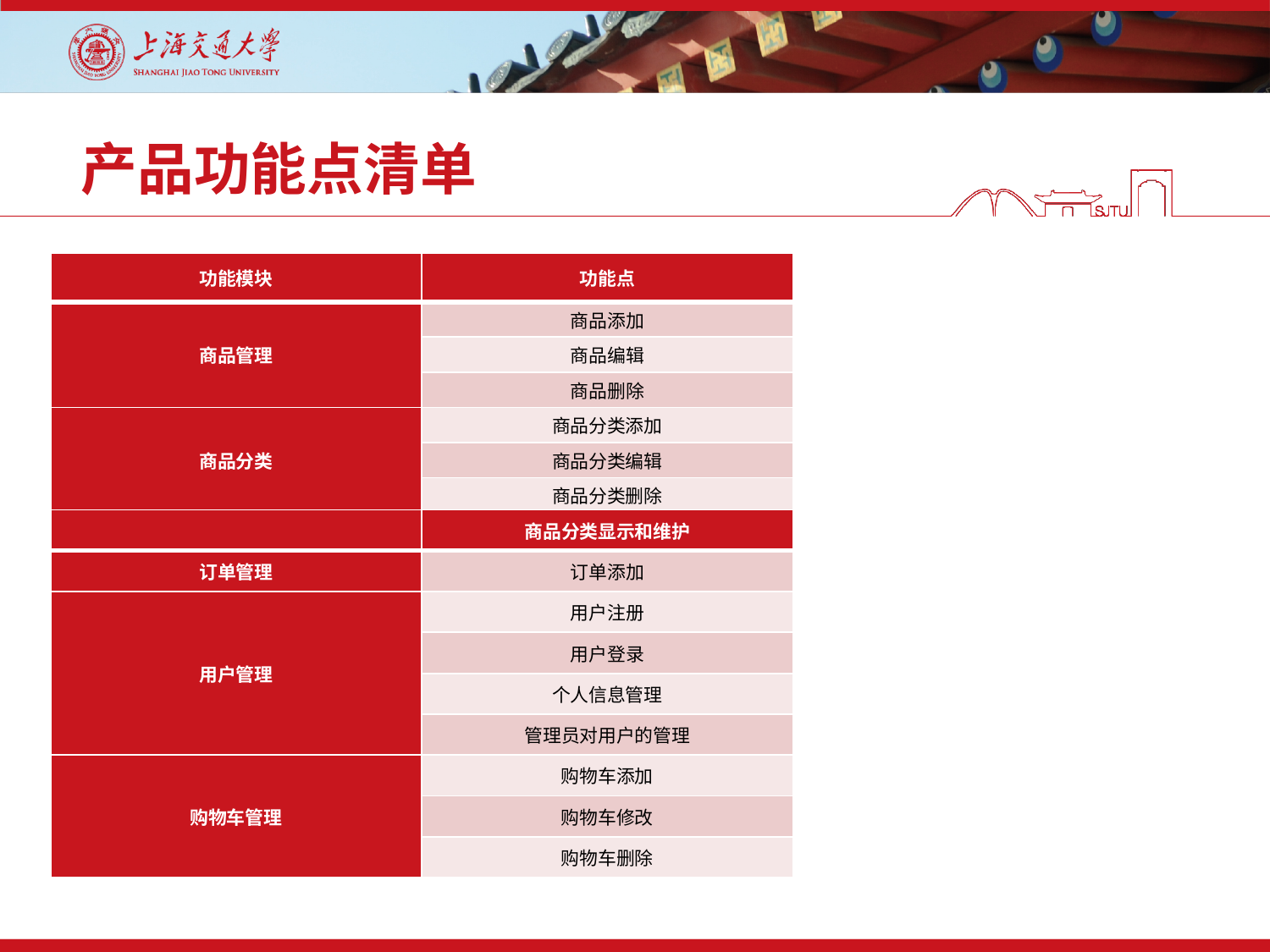

# 产品功能点清单
| 功能模块 | 功能点 |
| --- | --- |
| 商品管理 | 商品添加 |
|  | 商品编辑 |
|  | 商品删除 |
| 商品分类 | 商品分类添加 |
|  | 商品分类编辑 |
|  | 商品分类删除 |
|  | 商品分类显示和维护 |
| --- | --- |
| 订单管理 | 订单添加 |
| 用户管理 | 用户注册 |
|  | 用户登录 |
|  | 个人信息管理 |
|  | 管理员对用户的管理 |
| 购物车管理 | 购物车添加 |
|  | 购物车修改 |
|  | 购物车删除 |